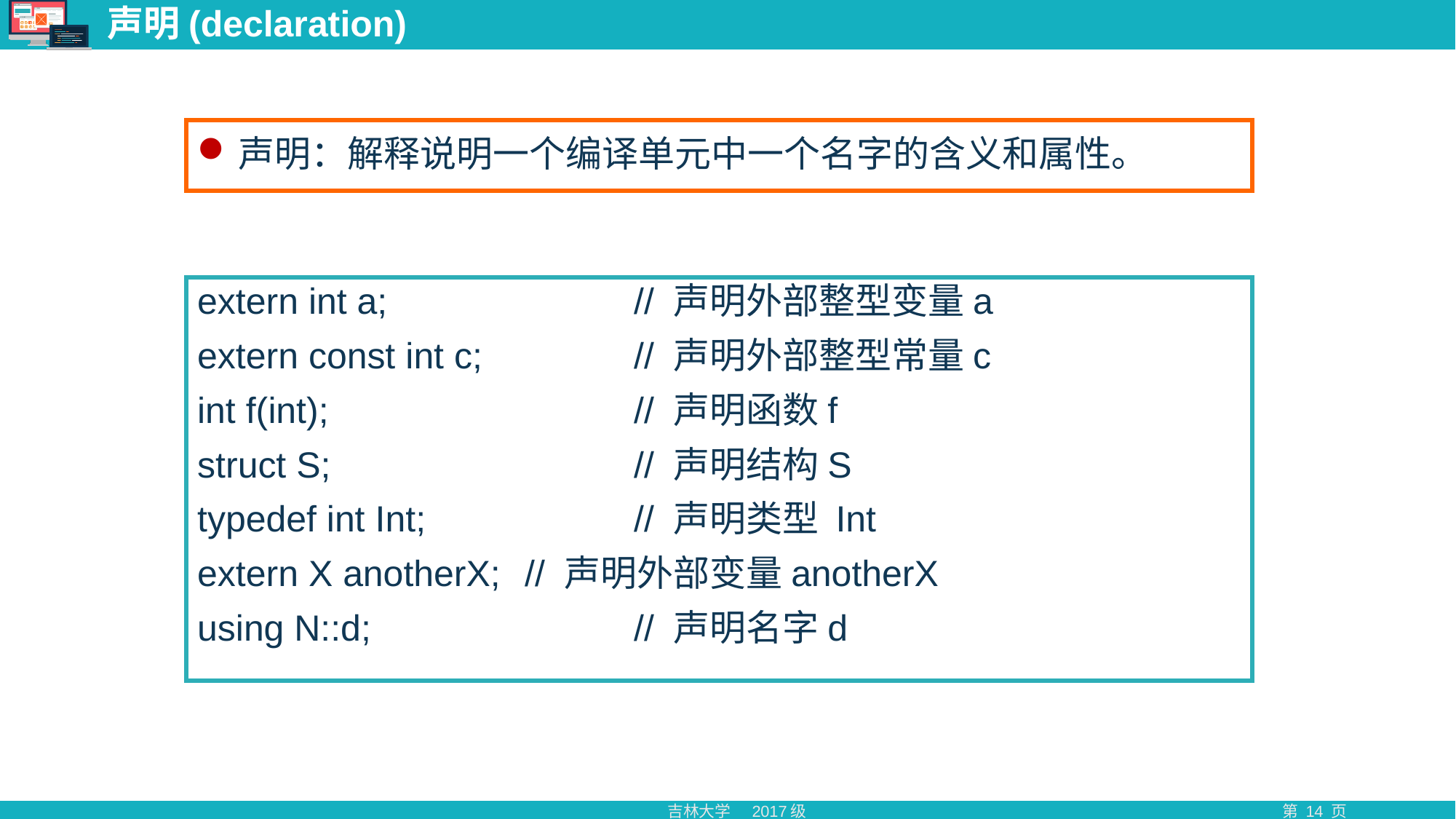

# 声明(declaration)
声明：解释说明一个编译单元中一个名字的含义和属性。
extern int a; 			// 声明外部整型变量a
extern const int c; 		// 声明外部整型常量c
int f(int); 			// 声明函数f
struct S; 			// 声明结构S
typedef int Int; 		// 声明类型 Int
extern X anotherX; 	// 声明外部变量anotherX
using N::d; 			// 声明名字d